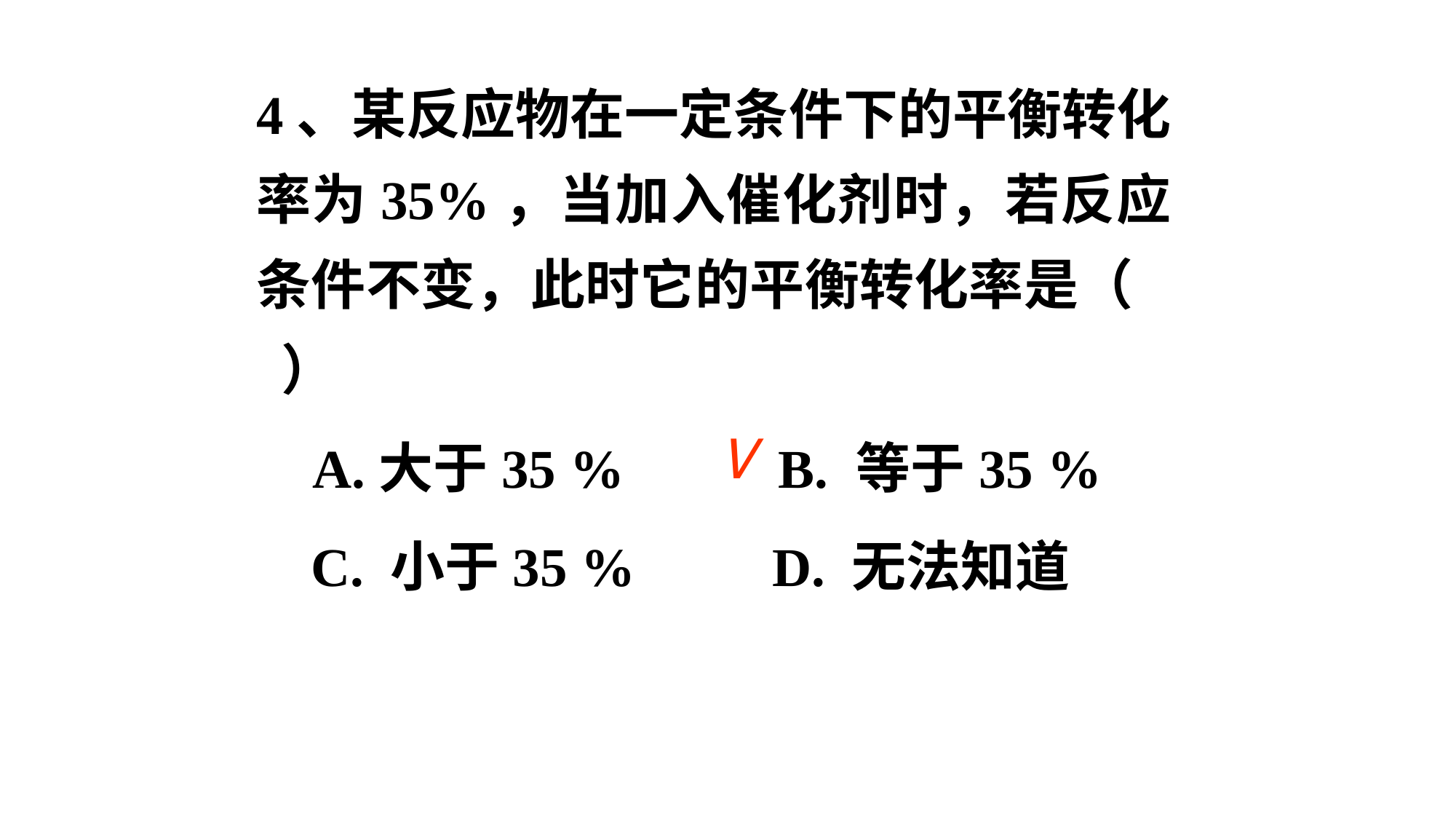

4、某反应物在一定条件下的平衡转化率为35%，当加入催化剂时，若反应条件不变，此时它的平衡转化率是（      ）
    A.大于35 %           B. 等于35 %
    C. 小于35 %          D. 无法知道
V
43